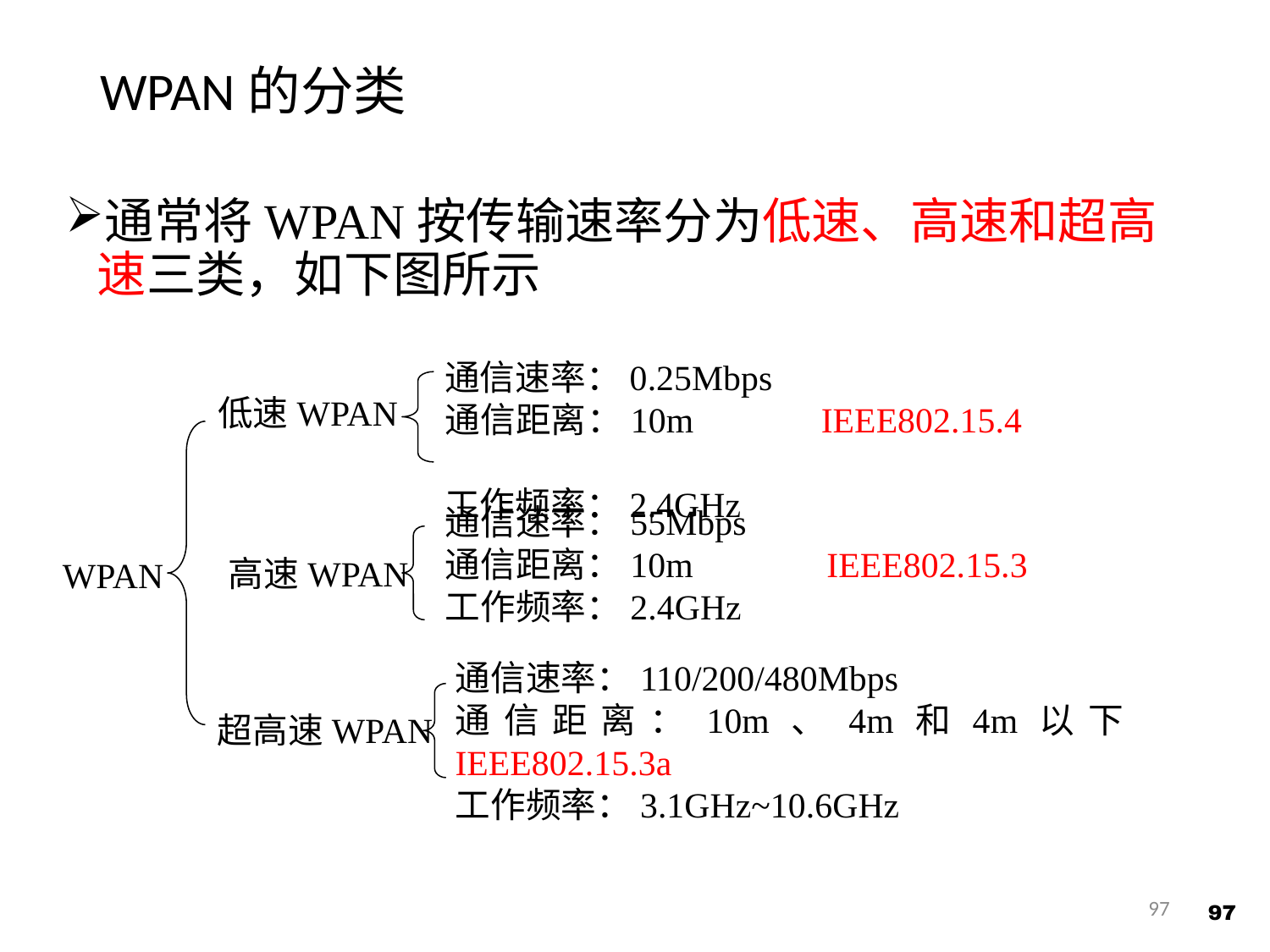

# WPAN的分类
通常将WPAN按传输速率分为低速、高速和超高速三类，如下图所示

通信速率：0.25Mbps
通信距离：10m              IEEE802.15.4
工作频率：2.4GHz

低速WPAN

通信速率：55Mbps
通信距离：10m               IEEE802.15.3
工作频率：2.4GHz

WPAN
高速WPAN
通信速率：110/200/480Mbps
通信距离：10m、4m和4m以下     IEEE802.15.3a
工作频率：3.1GHz~10.6GHz

超高速WPAN
97
97